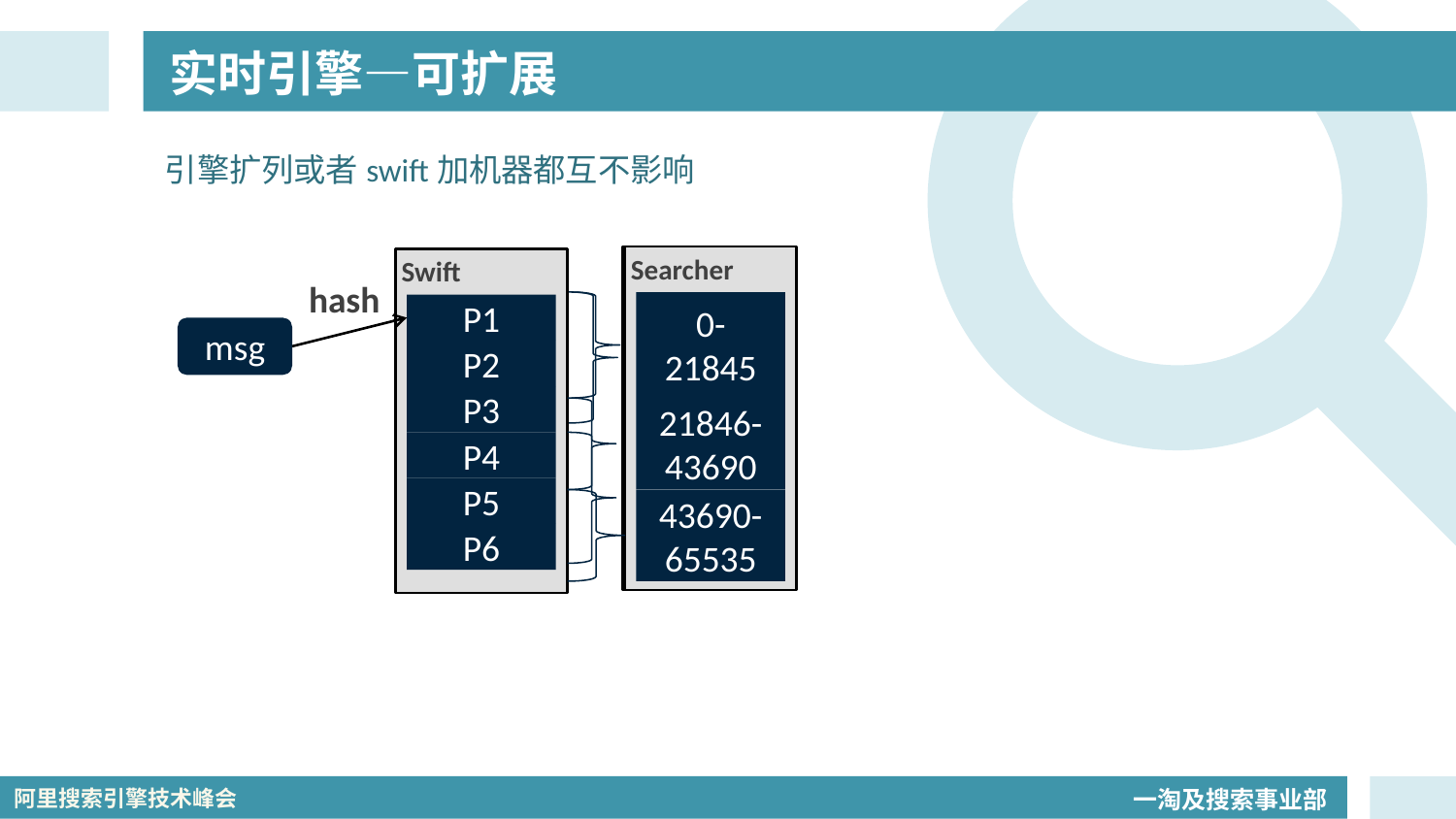

# 实时引擎—可扩展
引擎扩列或者swift加机器都互不影响
Searcher

0-
32767

32768-65535
Searcher

0-
21845

43690-65535
21846-
43690

Swift

hash
P1
msg
P2
P3
P4
P5
P6